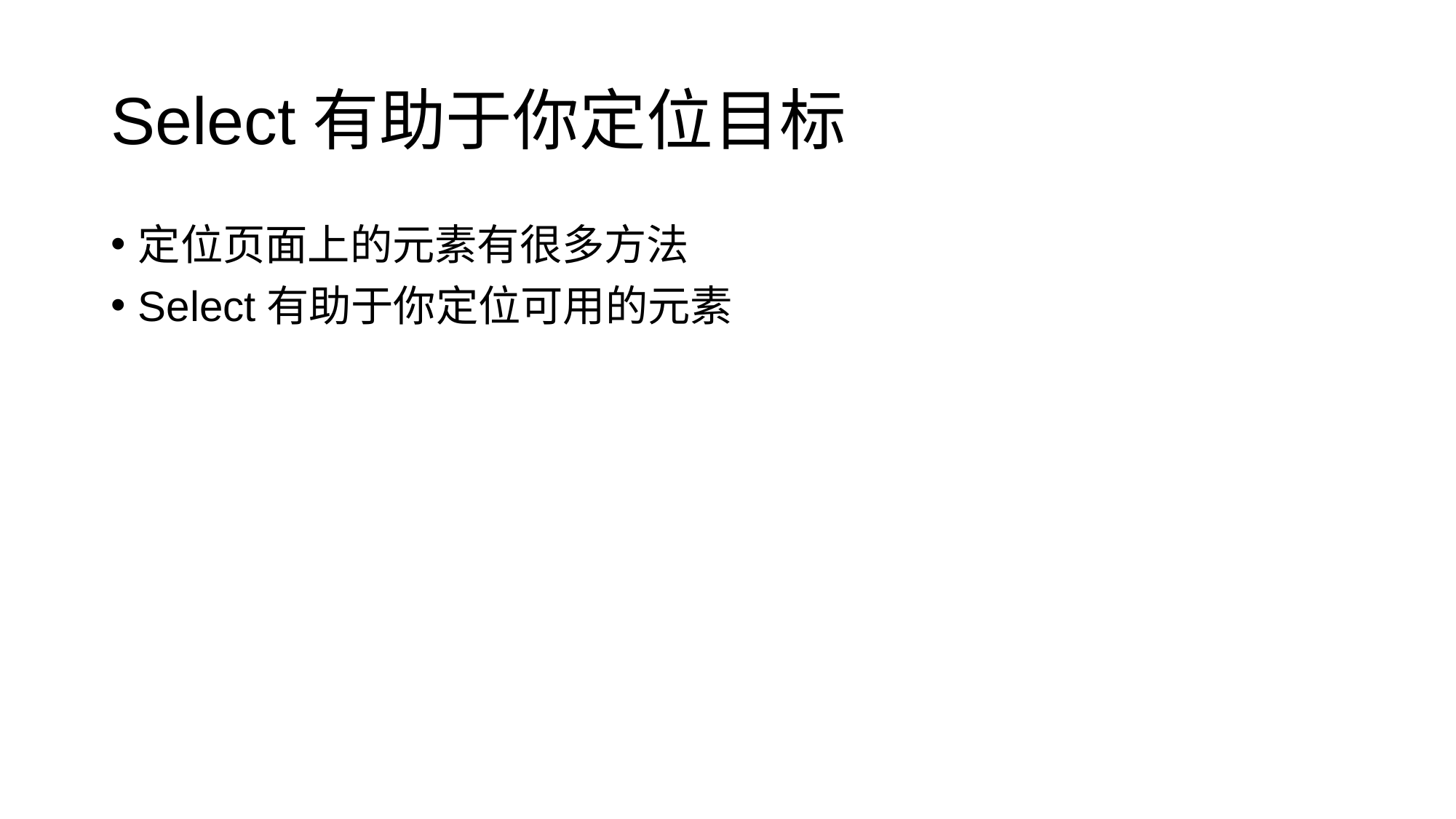

# Select有助于你定位目标
定位页面上的元素有很多方法
Select有助于你定位可用的元素